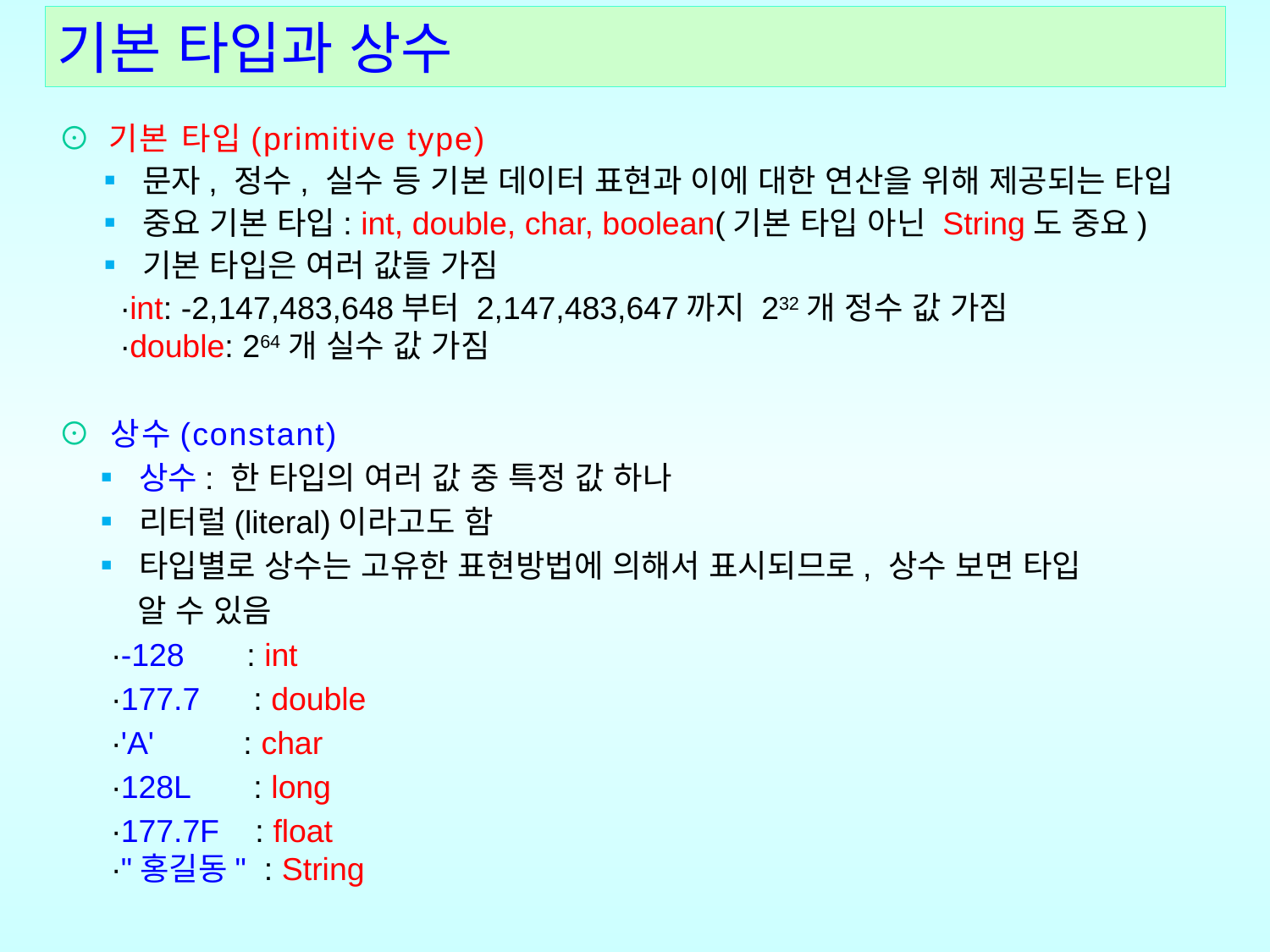

기본 타입과 상수
⊙ 기본 타입(primitive type)
    ▪ 문자, 정수, 실수 등 기본 데이터 표현과 이에 대한 연산을 위해 제공되는 타입
    ▪ 중요 기본 타입: int, double, char, boolean(기본 타입 아닌 String도 중요)
    ▪ 기본 타입은 여러 값들 가짐
       ∙int: -2,147,483,648부터 2,147,483,647까지 232개 정수 값 가짐
       ∙double: 264개 실수 값 가짐

⊙ 상수(constant)
   ▪ 상수: 한 타입의 여러 값 중 특정 값 하나
   ▪ 리터럴(literal)이라고도 함
   ▪ 타입별로 상수는 고유한 표현방법에 의해서 표시되므로, 상수 보면 타입
        알 수 있음
      ∙-128       : int
      ∙177.7      : double
      ∙'A'          : char
      ∙128L       : long
      ∙177.7F    : float
      ∙"홍길동"  : String